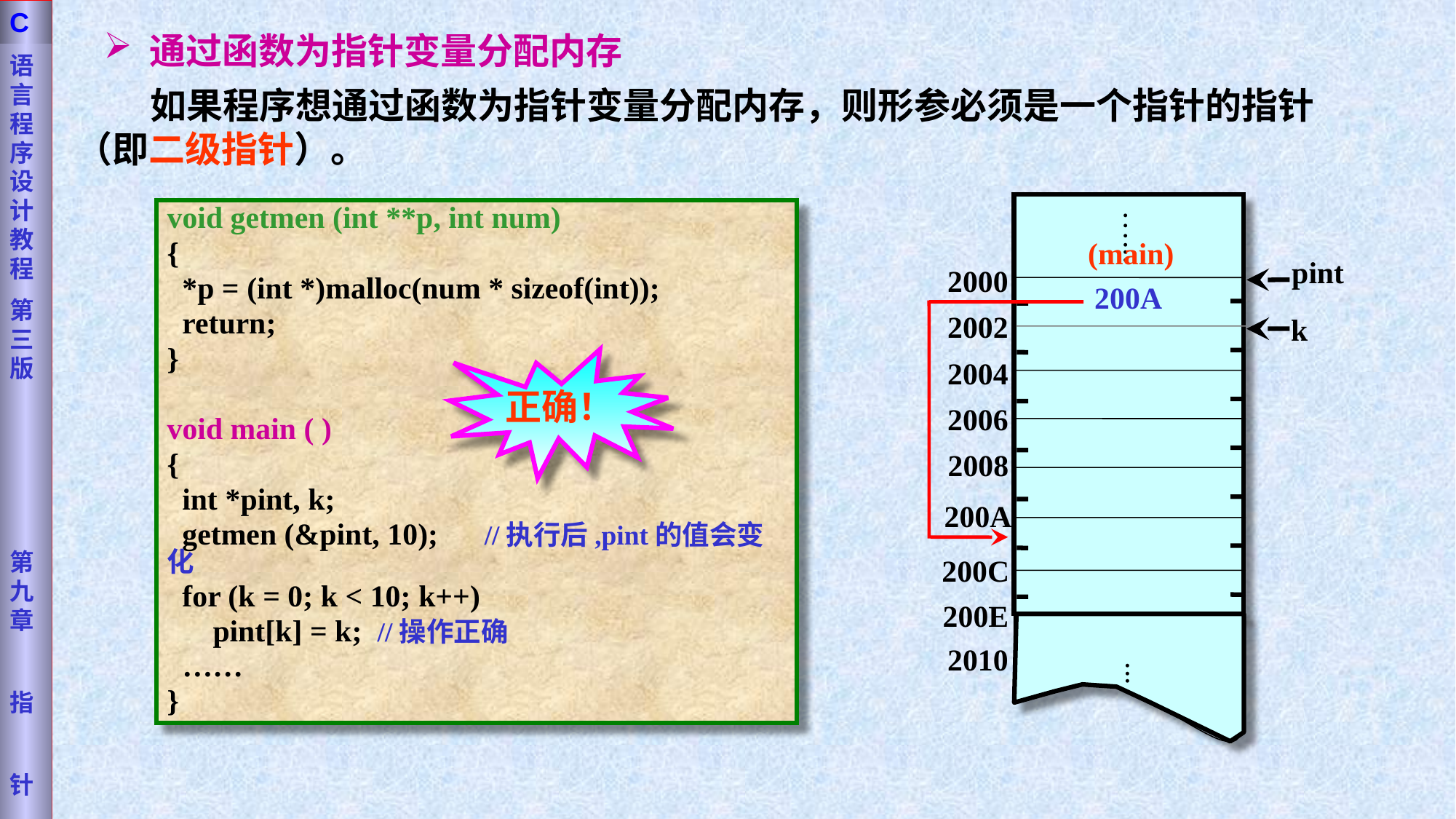

语言程序设计教程
第三版

第九章

指

针
C
 通过函数为指针变量分配内存
        如果程序想通过函数为指针变量分配内存，则形参必须是一个指针的指针（即二级指针）。

…...
2000

2002

2004

2006

2008

200A

200C

200E

2010

...
void getmen (int **p, int num)
{
  *p = (int *)malloc(num * sizeof(int));
  return;
}

void main ( )
{
  int *pint, k;
  getmen (&pint, 10);      //执行后,pint的值会变化
  for (k = 0; k < 10; k++)
      pint[k] = k;  //操作正确
  ……
}
(main)
pint

  k

200A
2010

正确！